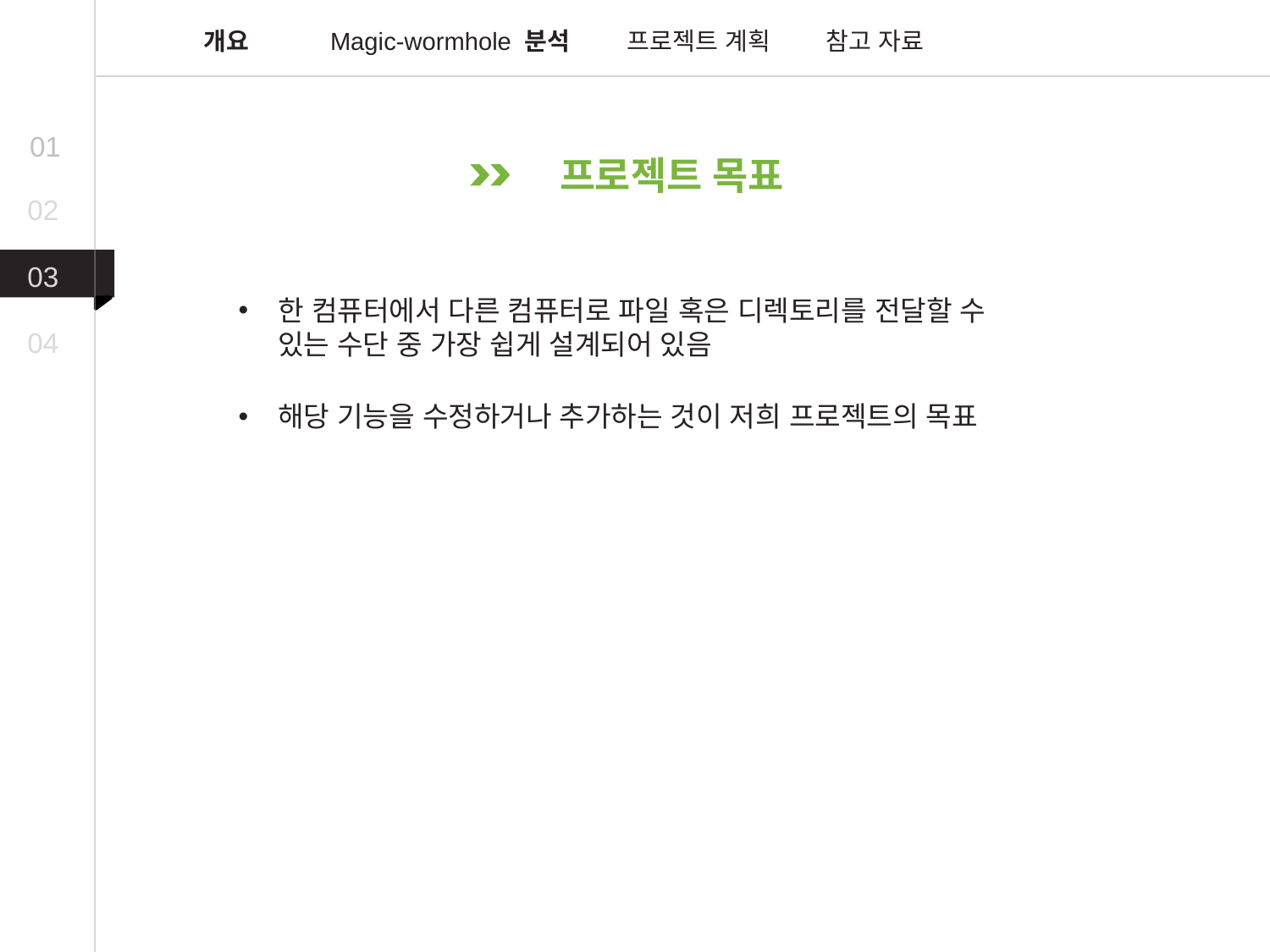

개요
Magic-wormhole 분석
프로젝트 계획
참고 자료
01
프로젝트 목표

02

03
한 컴퓨터에서 다른 컴퓨터로 파일 혹은 디렉토리를 전달할 수 있는 수단 중 가장 쉽게 설계되어 있음

04
해당 기능을 수정하거나 추가하는 것이 저희 프로젝트의 목표